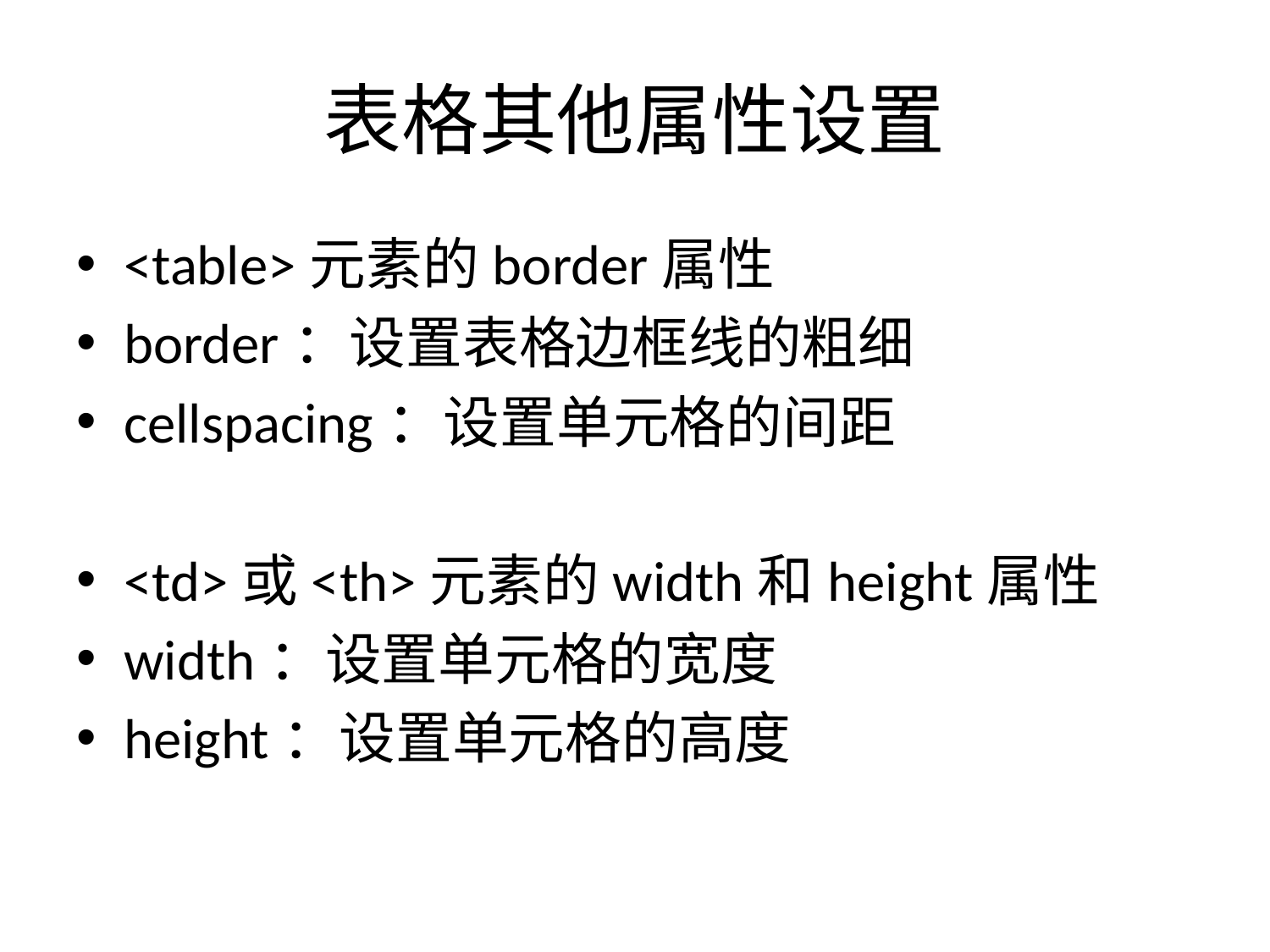

# 表格其他属性设置
<table>元素的border属性
border：设置表格边框线的粗细
cellspacing：设置单元格的间距

<td>或<th>元素的width和height属性
width：设置单元格的宽度
height：设置单元格的高度